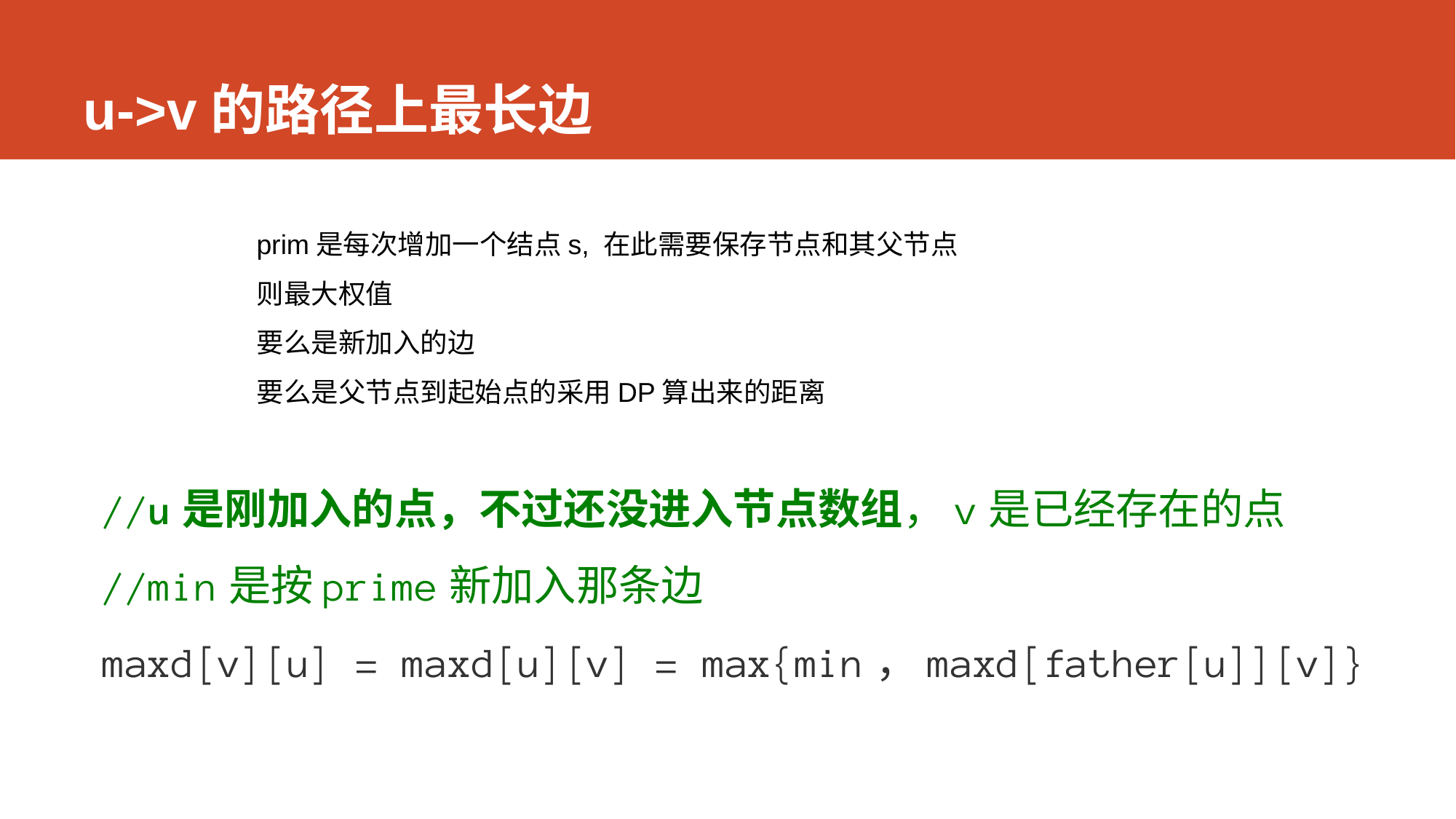

# u->v的路径上最长边
prim是每次增加一个结点s, 在此需要保存节点和其父节点
则最大权值
要么是新加入的边
要么是父节点到起始点的采用DP算出来的距离
//u是刚加入的点，不过还没进入节点数组，v是已经存在的点
//min是按prime新加入那条边
maxd[v][u] = maxd[u][v] = max{min，maxd[father[u]][v]}